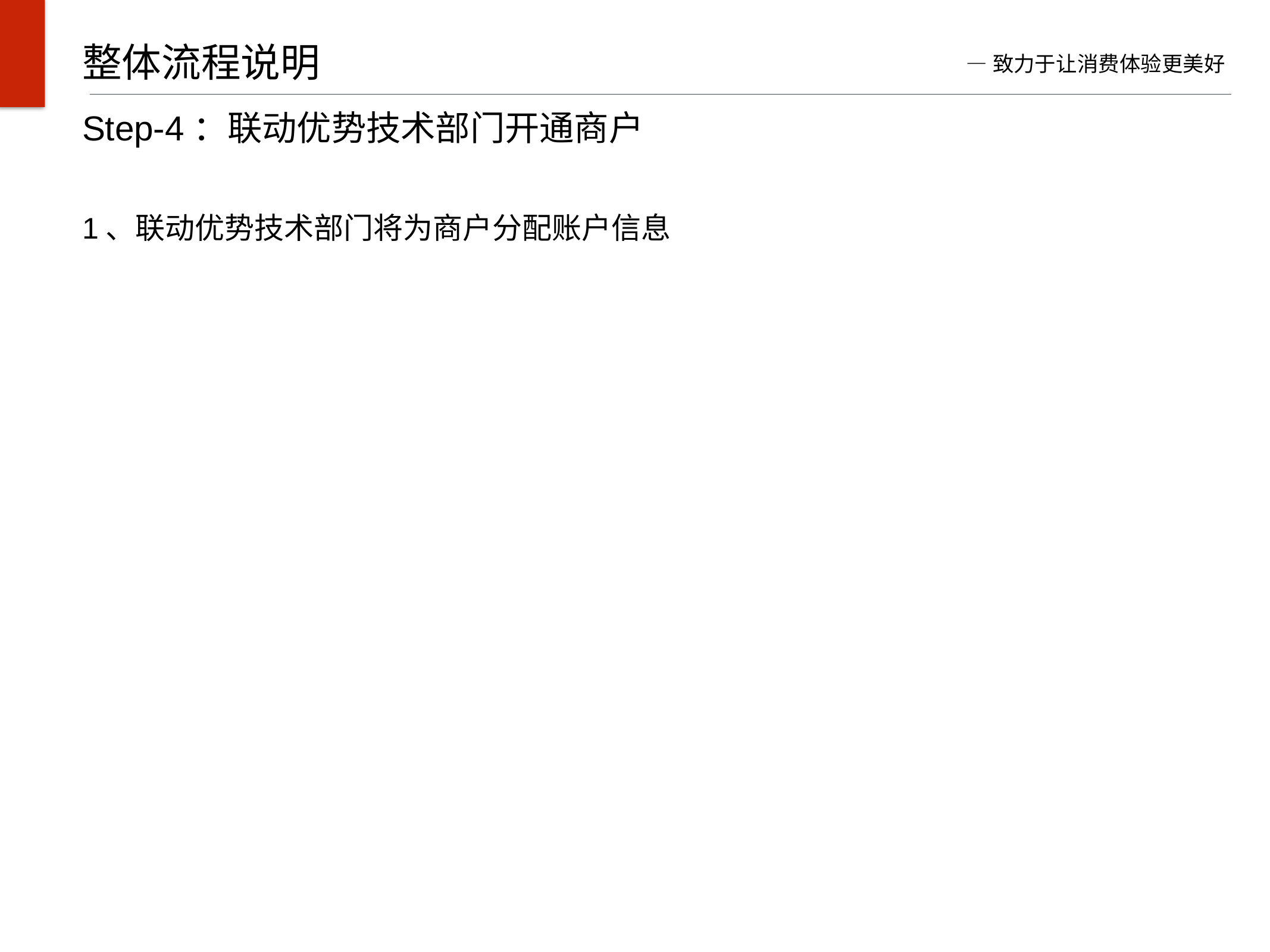

整体流程说明
 —致力于让消费体验更美好

Step-4：联动优势技术部门开通商户
1、联动优势技术部门将为商户分配账户信息